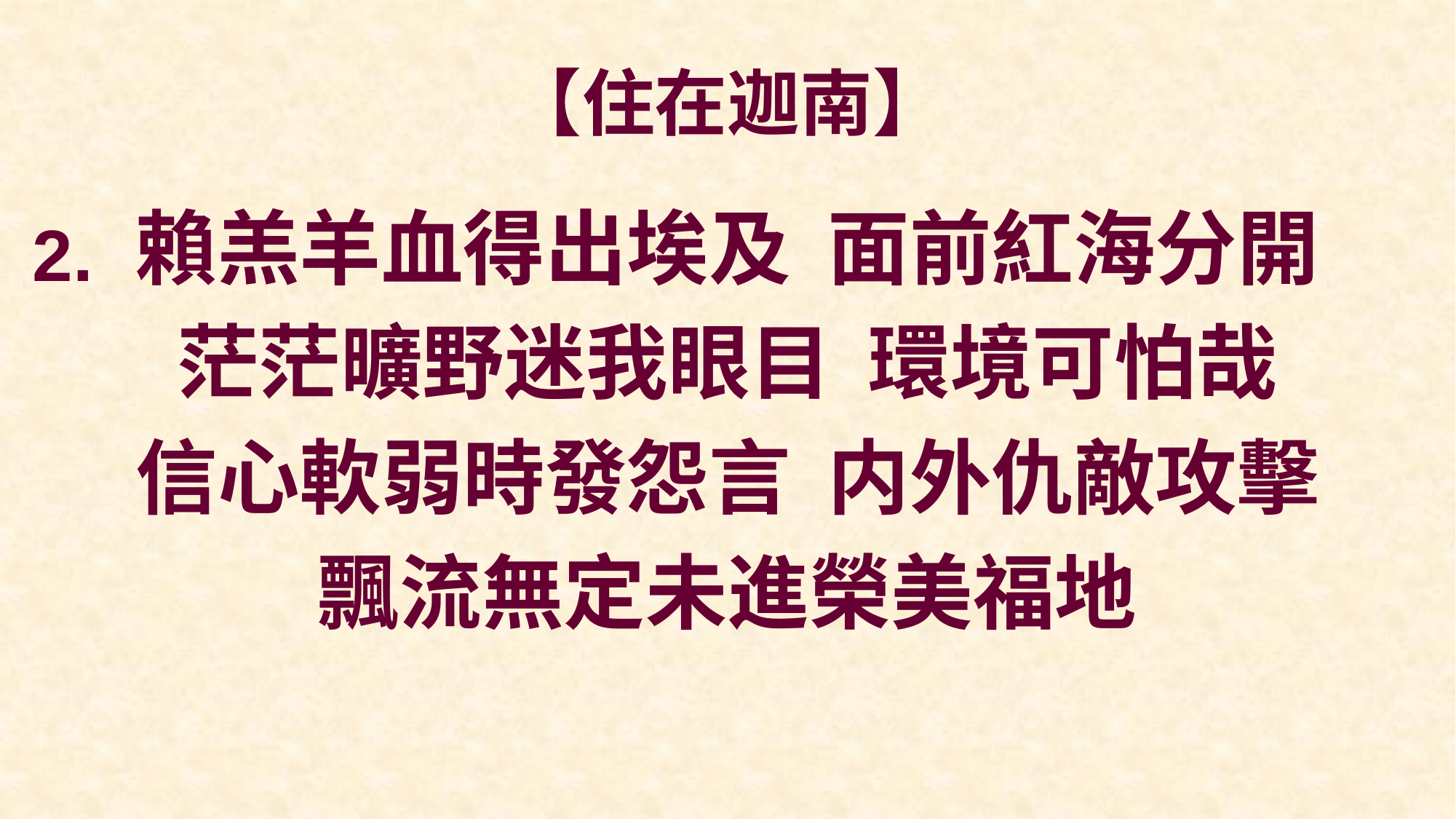

# 【住在迦南】
賴羔羊血得出埃及  面前紅海分開
茫茫曠野迷我眼目  環境可怕哉
信心軟弱時發怨言  内外仇敵攻擊
飄流無定未進榮美福地
2.